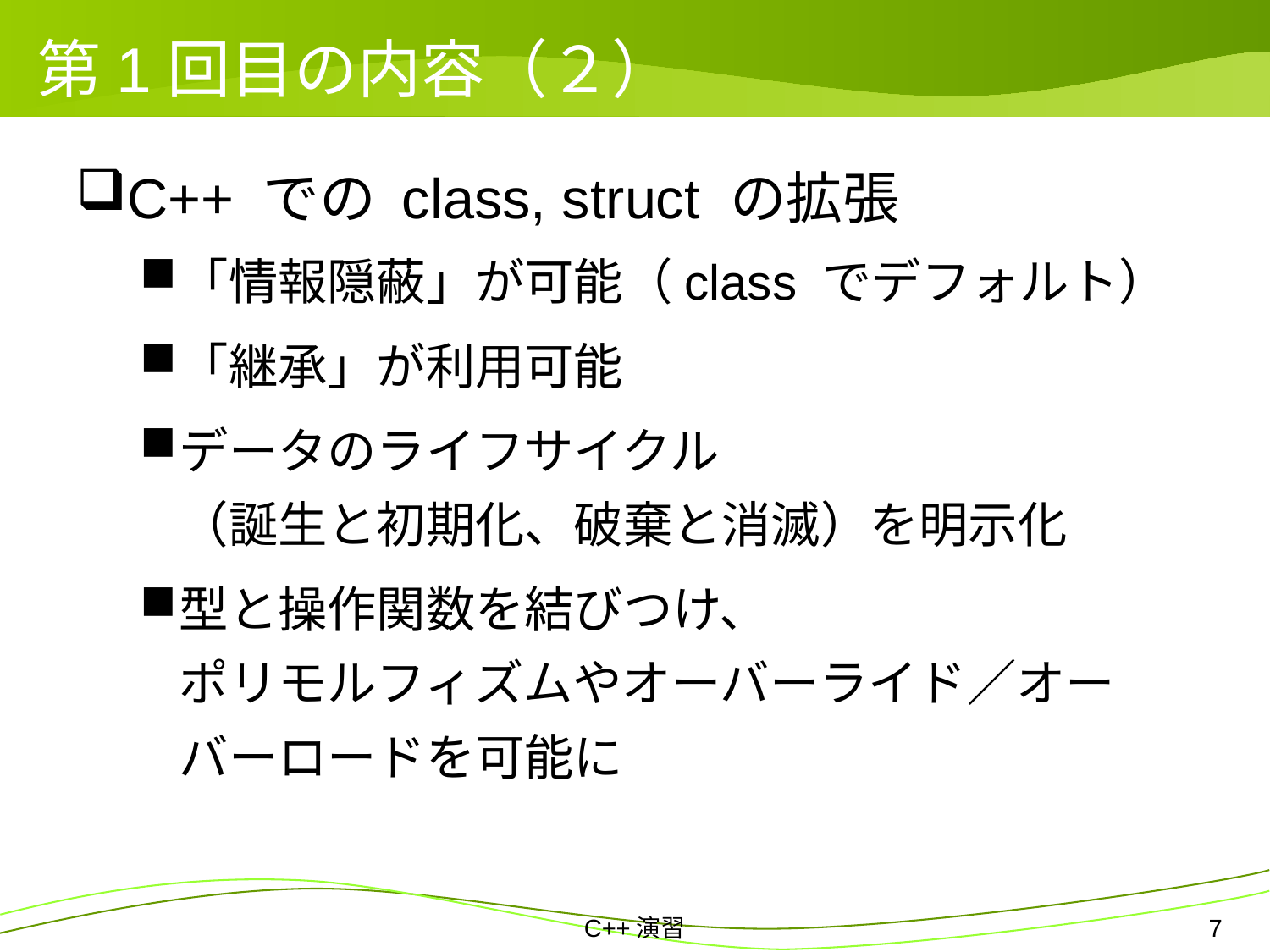

# 第1回目の内容（２）
C++ での class, struct の拡張
「情報隠蔽」が可能（class でデフォルト）
「継承」が利用可能
データのライフサイクル
（誕生と初期化、破棄と消滅）を明示化
型と操作関数を結びつけ、
ポリモルフィズムやオーバーライド／オーバーロードを可能に
C++演習
7